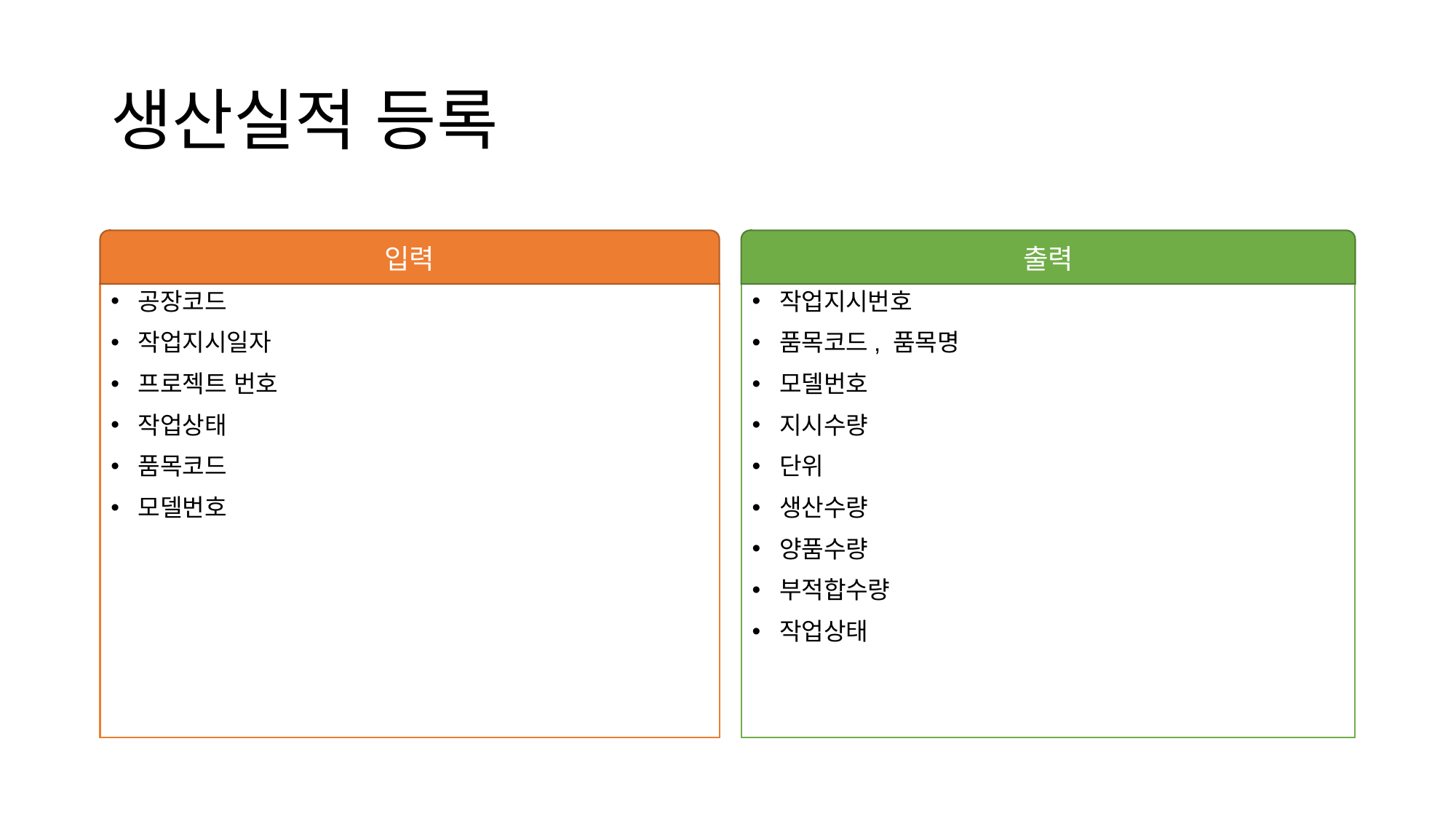

# 생산실적 등록
입력
출력
공장코드
작업지시일자
프로젝트 번호
작업상태
품목코드
모델번호
작업지시번호
품목코드, 품목명
모델번호
지시수량
단위
생산수량
양품수량
부적합수량
작업상태